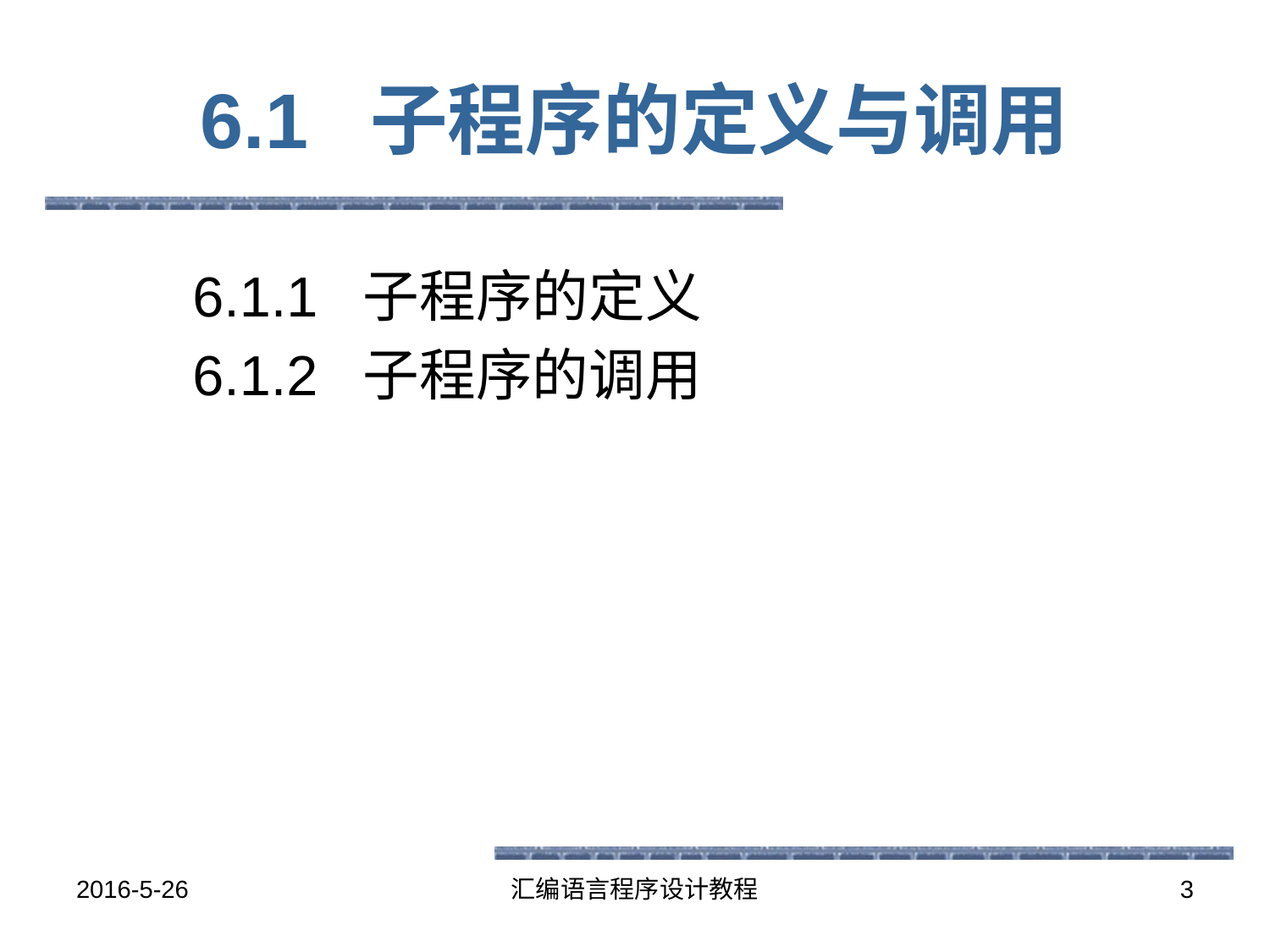

# 6.1  子程序的定义与调用
6.1.1  子程序的定义
6.1.2  子程序的调用
2016-5-26
汇编语言程序设计教程
3